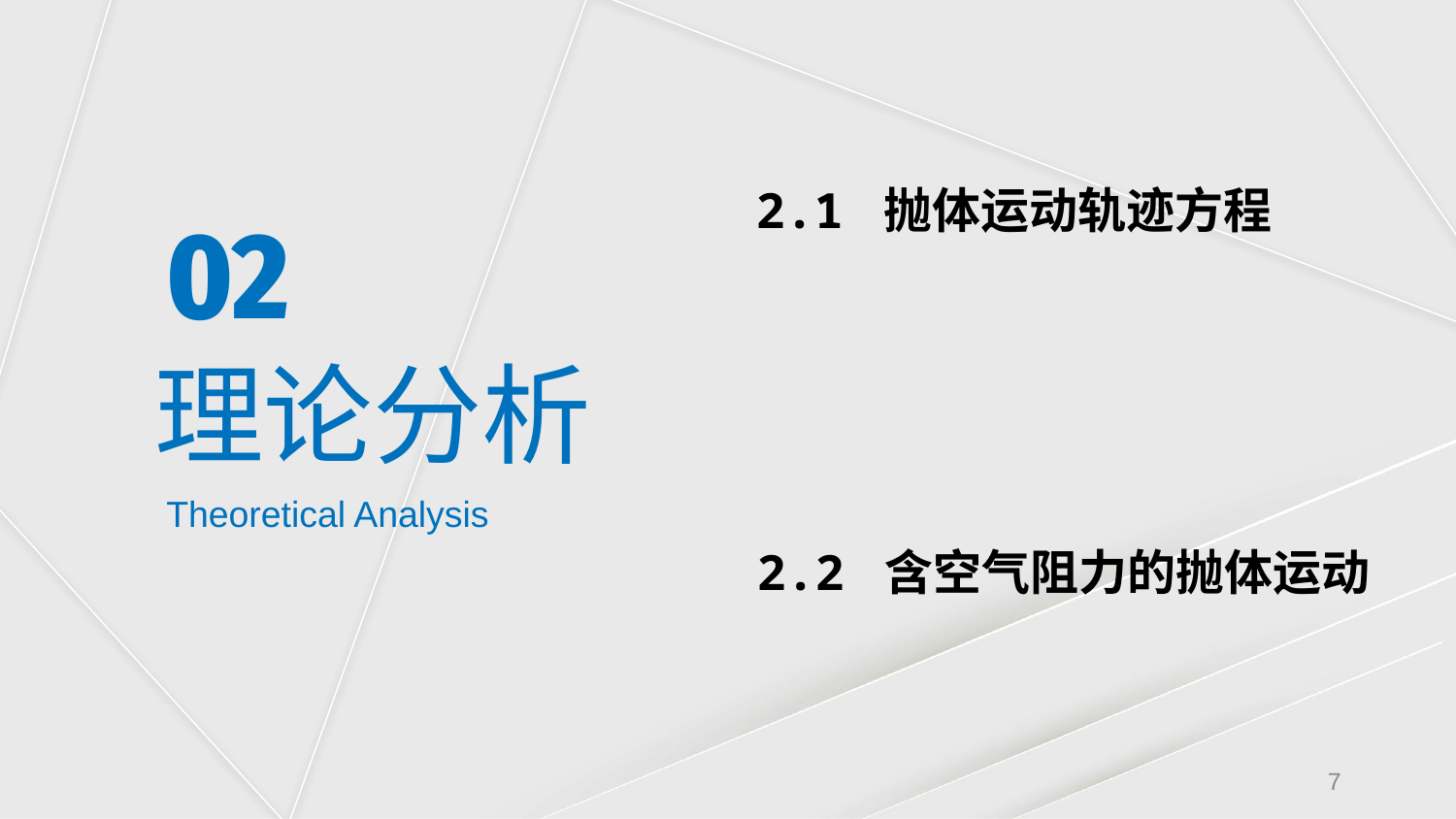

2.1 抛体运动轨迹方程
02
# 理论分析
Theoretical Analysis
2.2 含空气阻力的抛体运动
7